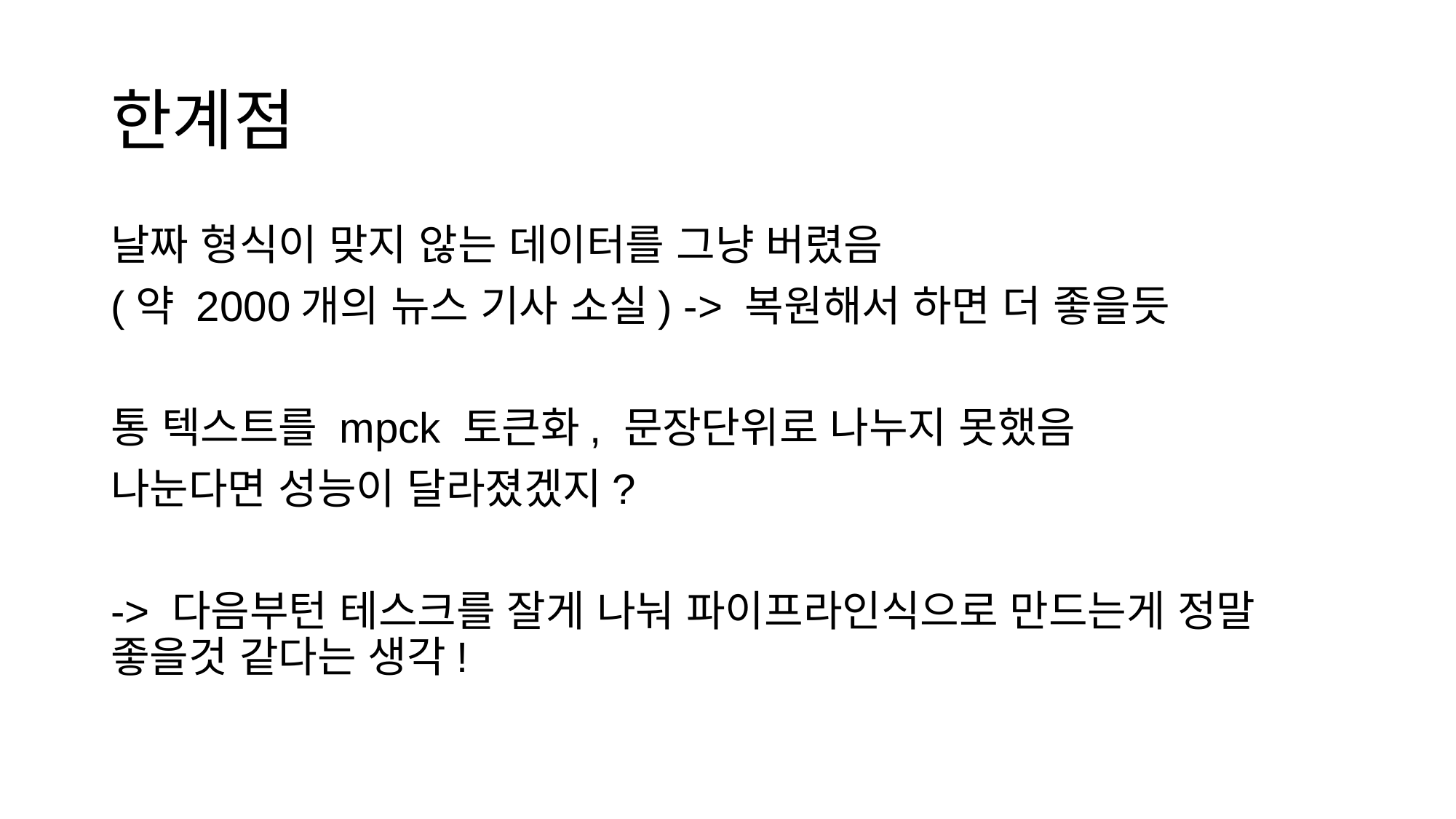

# 한계점
날짜 형식이 맞지 않는 데이터를 그냥 버렸음
(약 2000개의 뉴스 기사 소실) -> 복원해서 하면 더 좋을듯

통 텍스트를 mpck 토큰화, 문장단위로 나누지 못했음
나눈다면 성능이 달라졌겠지?

-> 다음부턴 테스크를 잘게 나눠 파이프라인식으로 만드는게 정말 좋을것 같다는 생각!